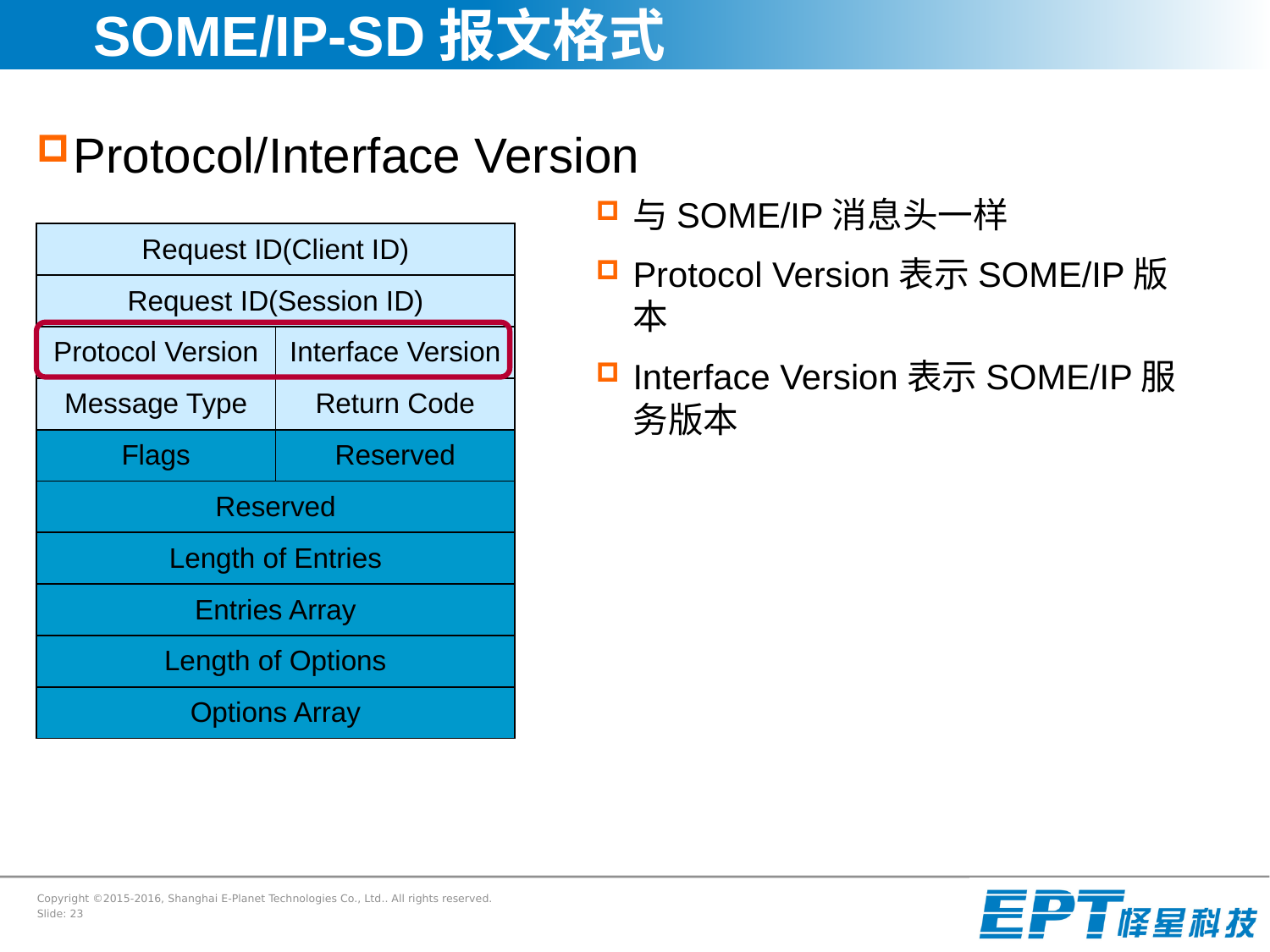

# SOME/IP-SD报文格式
Protocol/Interface Version
与SOME/IP消息头一样
Protocol Version表示SOME/IP版本
Interface Version表示SOME/IP服务版本
| Request ID(Client ID) |  |
| --- | --- |
| Request ID(Session ID) |  |
| Protocol Version | Interface Version |
| Message Type | Return Code |
| Flags | Reserved |
| Reserved |  |
| Length of Entries |  |
| Entries Array |  |
| Length of Options |  |
| Options Array |  |